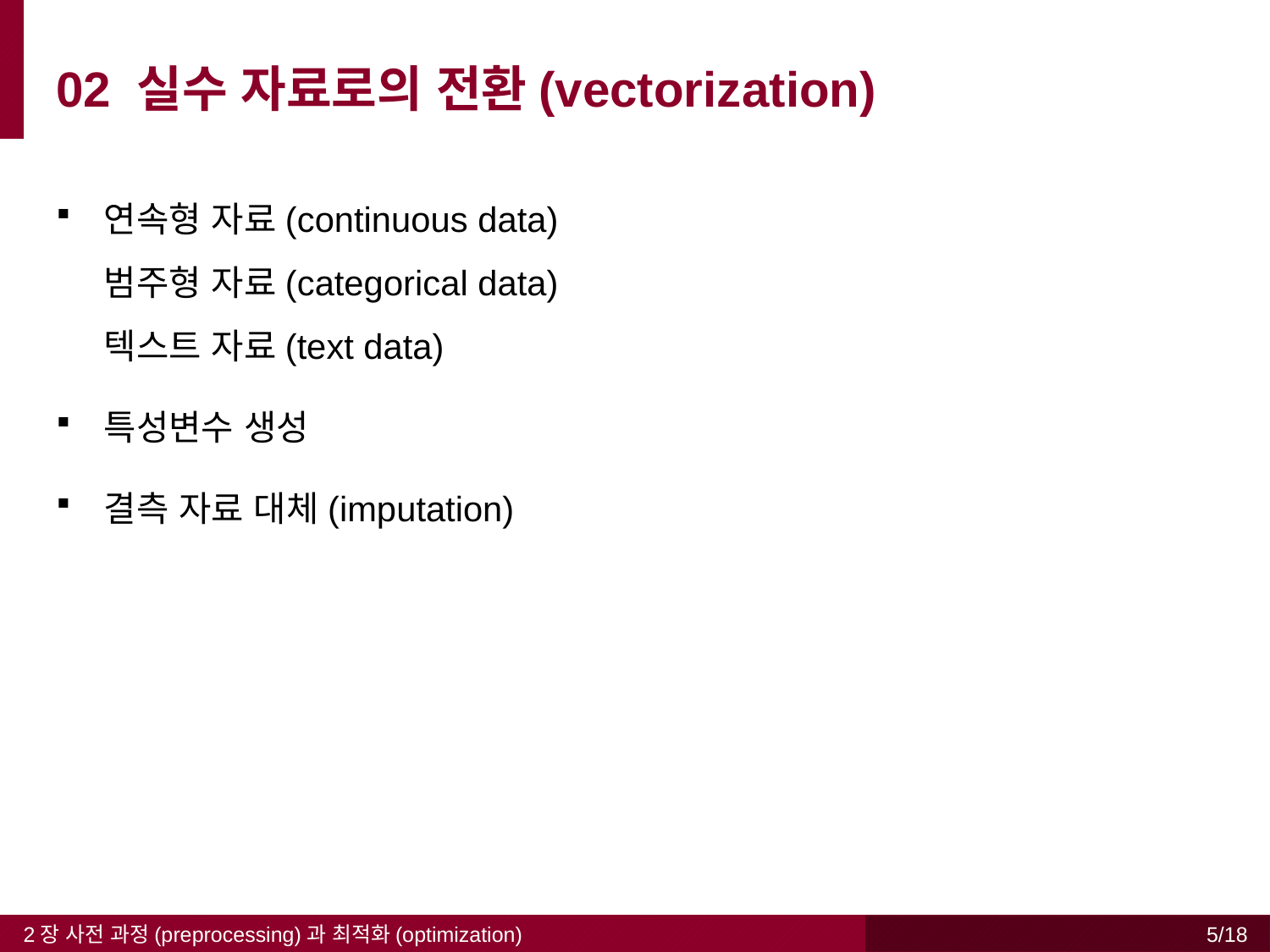

02 실수 자료로의 전환(vectorization)
연속형 자료(continuous data)
범주형 자료(categorical data)
텍스트 자료(text data)
특성변수 생성
결측 자료 대체(imputation)
2장 사전 과정(preprocessing)과 최적화(optimization)
5/18